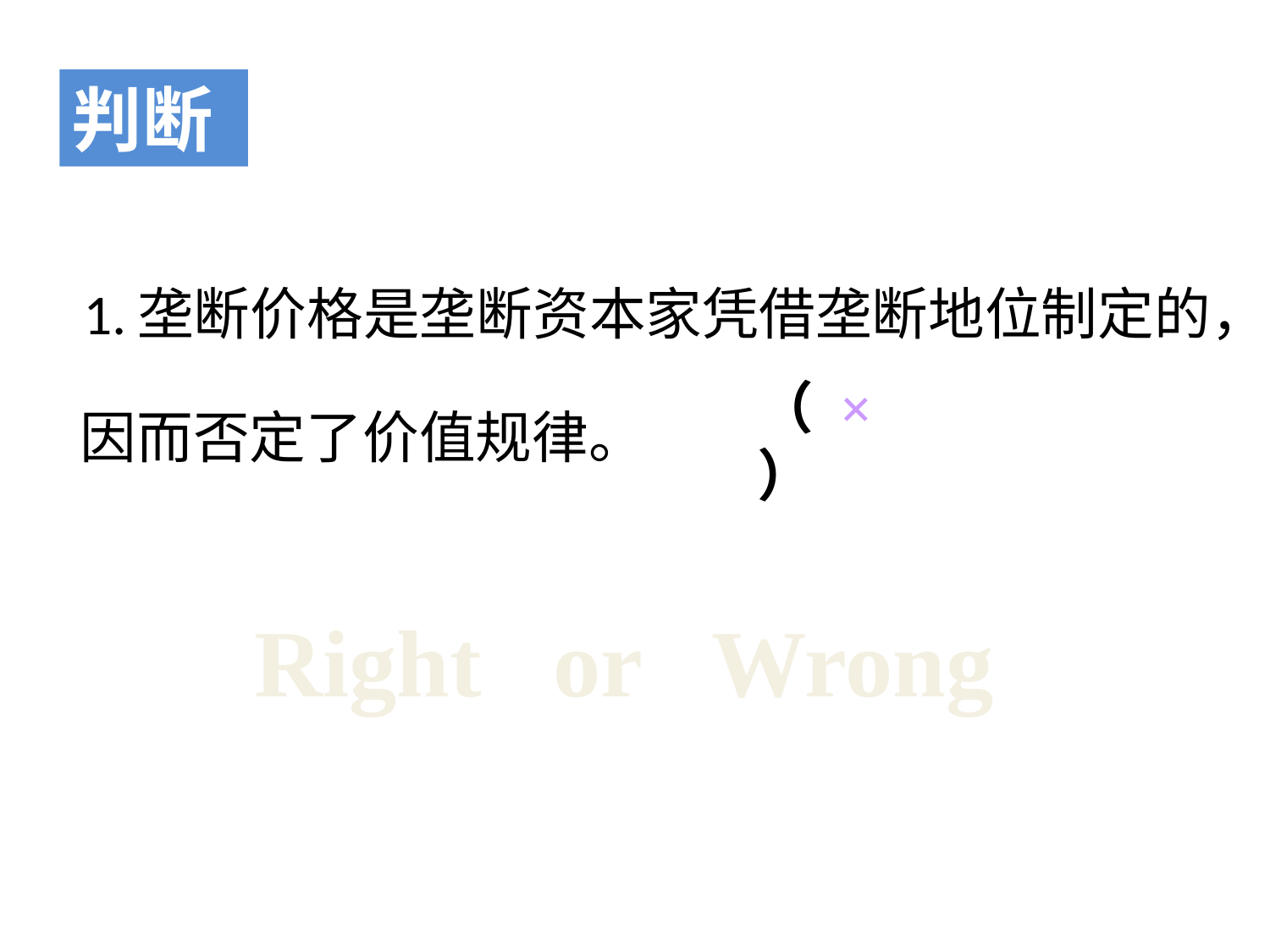

判断
    1.垄断价格是垄断资本家凭借垄断地位制定的，因而否定了价值规律。
（ × ）

Right   or   Wrong